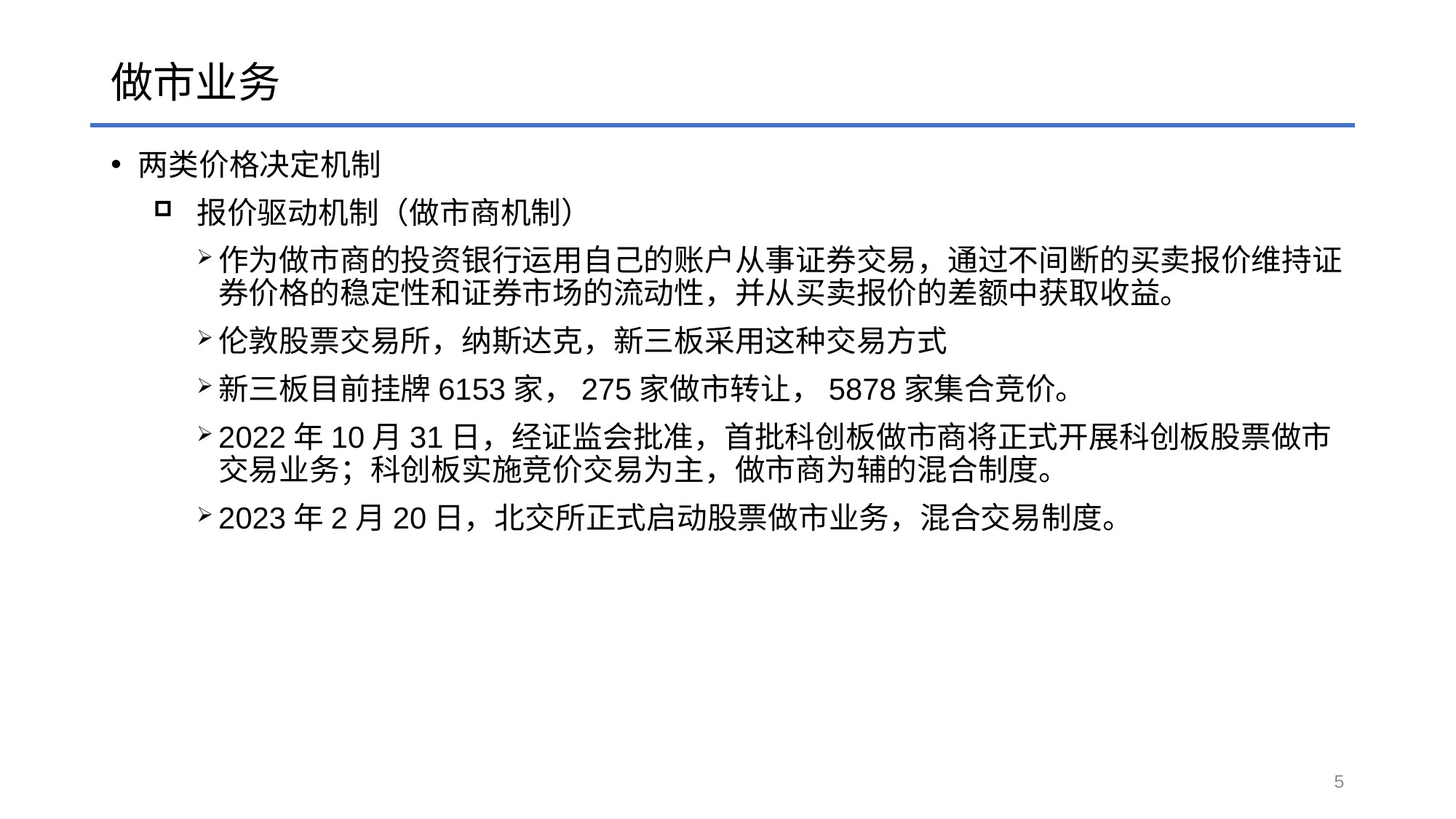

# 做市业务
两类价格决定机制
报价驱动机制（做市商机制）
作为做市商的投资银行运用自己的账户从事证券交易，通过不间断的买卖报价维持证券价格的稳定性和证券市场的流动性，并从买卖报价的差额中获取收益。
伦敦股票交易所，纳斯达克，新三板采用这种交易方式
新三板目前挂牌6153家，275家做市转让，5878家集合竞价。
2022年10月31日，经证监会批准，首批科创板做市商将正式开展科创板股票做市交易业务；科创板实施竞价交易为主，做市商为辅的混合制度。
2023年2月20日，北交所正式启动股票做市业务，混合交易制度。
5